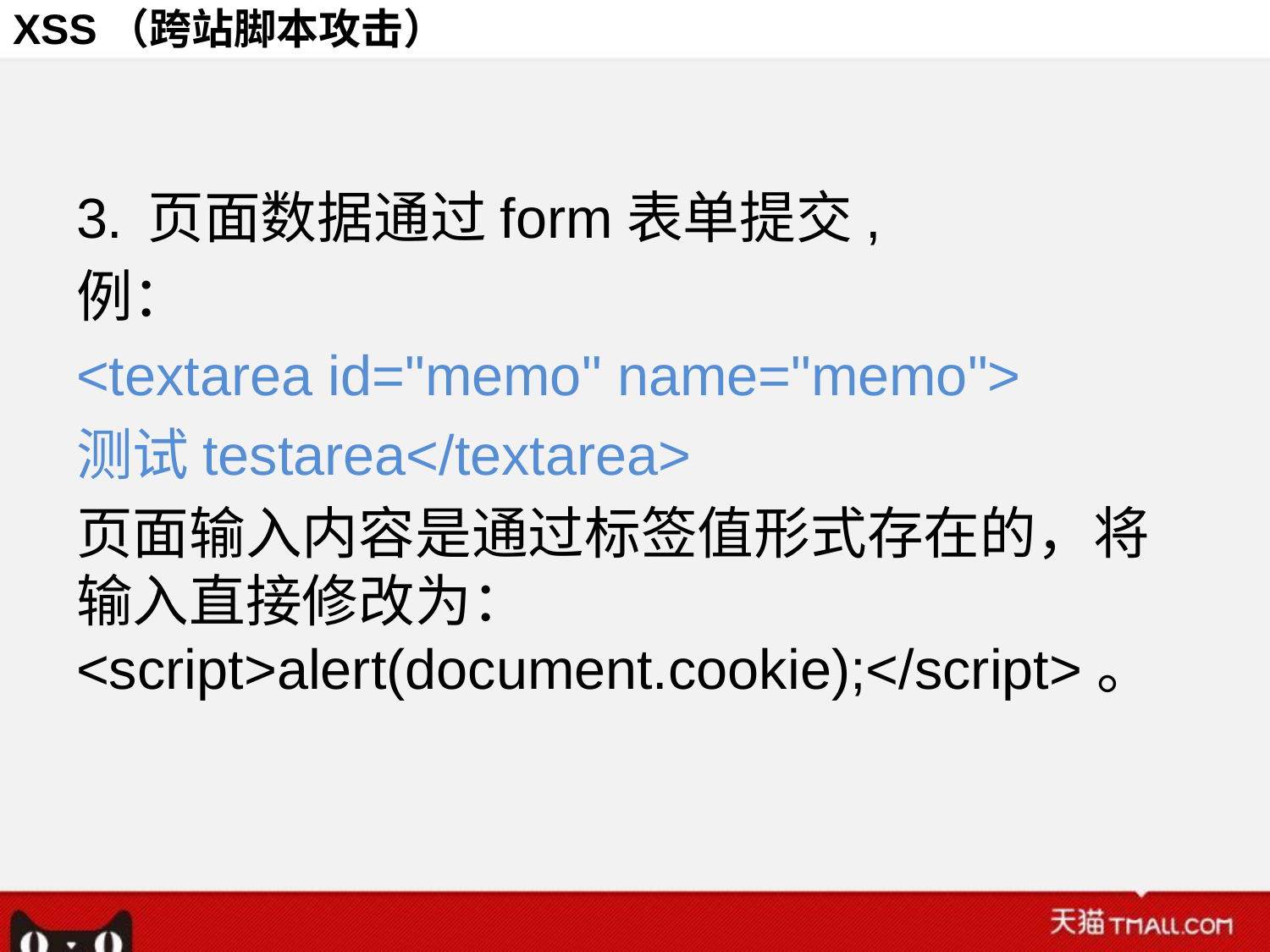

# XSS（跨站脚本攻击）

页面数据通过form表单提交,
例：
<textarea id="memo" name="memo">
测试testarea</textarea>
页面输入内容是通过标签值形式存在的，将输入直接修改为：<script>alert(document.cookie);</script>。